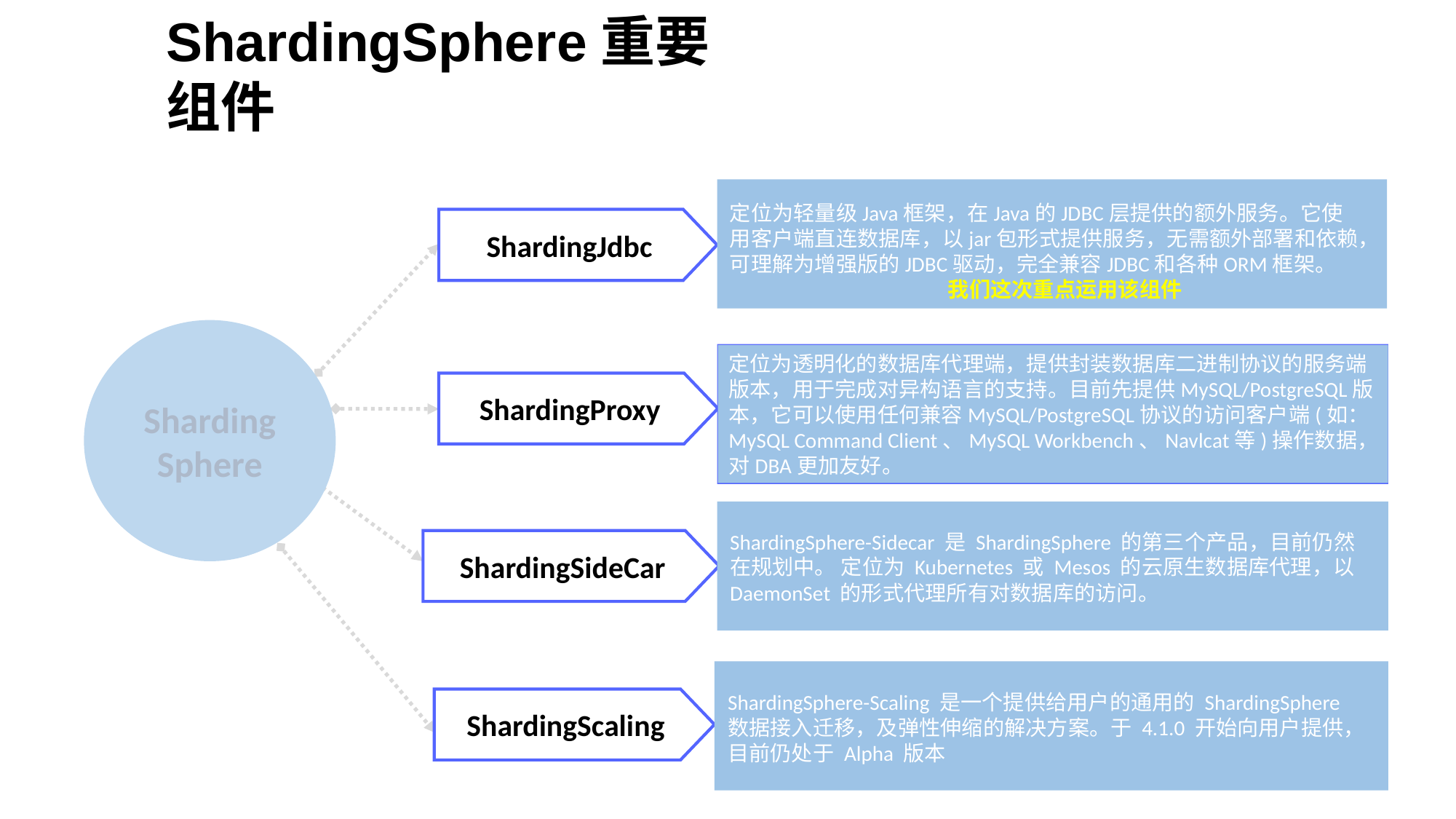

ShardingSphere重要组件

定位为轻量级Java框架，在Java的JDBC层提供的额外服务。它使用客户端直连数据库，以jar包形式提供服务，无需额外部署和依赖，可理解为增强版的JDBC驱动，完全兼容JDBC和各种ORM框架。
我们这次重点运用该组件
ShardingJdbc

Sharding
Sphere

定位为透明化的数据库代理端，提供封装数据库二进制协议的服务端版本，用于完成对异构语言的支持。目前先提供MySQL/PostgreSQL版本，它可以使用任何兼容MySQL/PostgreSQL协议的访问客户端(如：MySQL Command Client、MySQL Workbench、Navlcat等)操作数据，对DBA更加友好。
ShardingProxy

ShardingSphere-Sidecar 是 ShardingSphere 的第三个产品，目前仍然在规划中。 定位为 Kubernetes 或 Mesos 的云原生数据库代理，以 DaemonSet 的形式代理所有对数据库的访问。
ShardingSideCar

ShardingSphere-Scaling 是一个提供给用户的通用的 ShardingSphere 数据接入迁移，及弹性伸缩的解决方案。于 4.1.0 开始向用户提供，目前仍处于 Alpha 版本
ShardingScaling